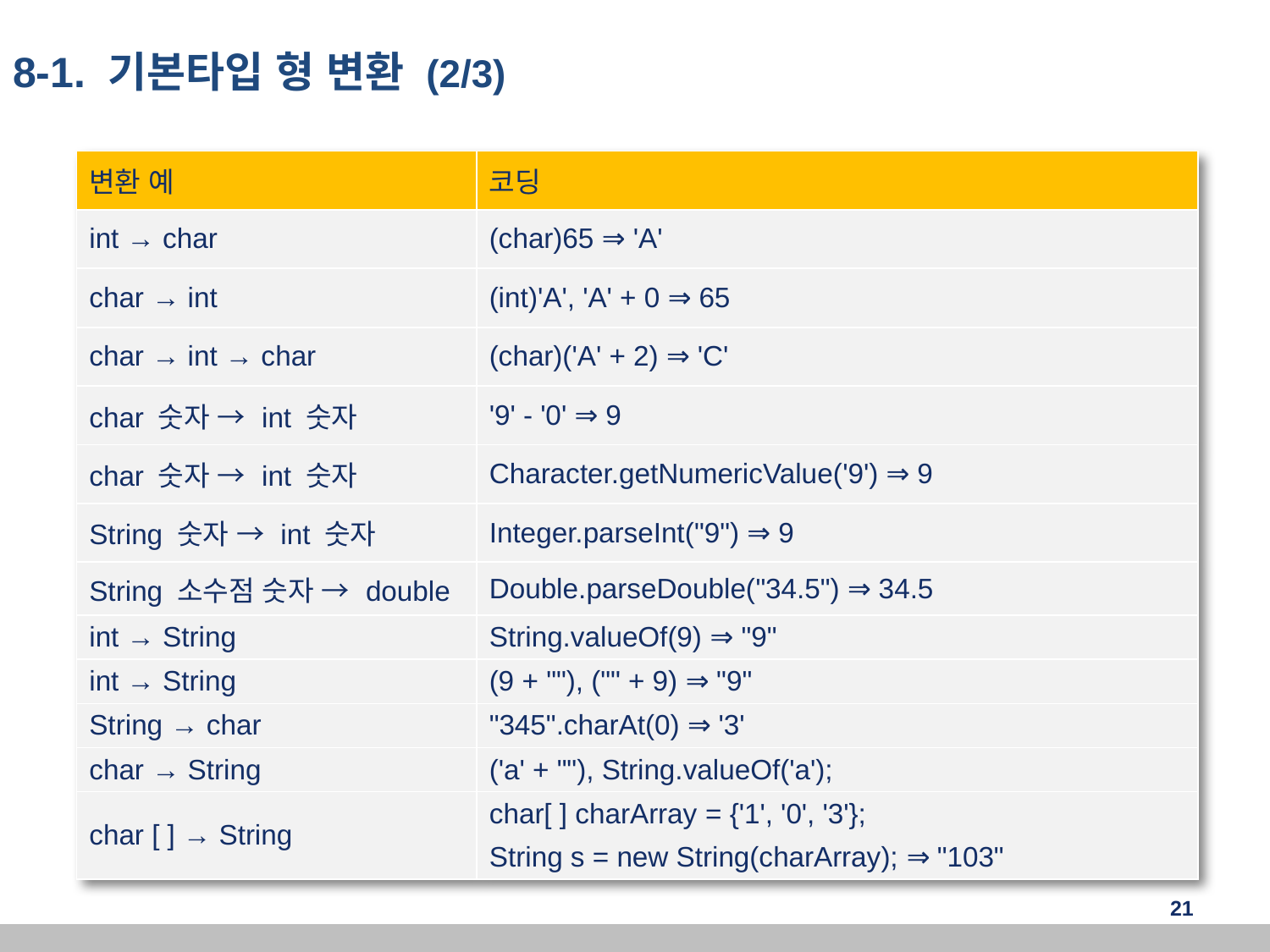

8-1. 기본타입 형 변환 (2/3)
| 변환 예 | 코딩 |
| --- | --- |
| int → char | (char)65 ⇒ 'A' |
| char → int | (int)'A', 'A' + 0 ⇒ 65 |
| char → int → char | (char)('A' + 2) ⇒ 'C' |
| char 숫자 → int 숫자 | '9' - '0' ⇒ 9 |
| char 숫자 → int 숫자 | Character.getNumericValue('9') ⇒ 9 |
| String 숫자 → int 숫자 | Integer.parseInt("9") ⇒ 9 |
| String 소수점 숫자 → double | Double.parseDouble("34.5") ⇒ 34.5 |
| int → String | String.valueOf(9) ⇒ "9" |
| int → String | (9 + ""), ("" + 9) ⇒ "9" |
| String → char | "345".charAt(0) ⇒ '3' |
| char → String | ('a' + ""), String.valueOf('a'); |
| char [ ] → String | char[ ] charArray = {'1', '0', '3'}; String s = new String(charArray); ⇒ "103" |
21